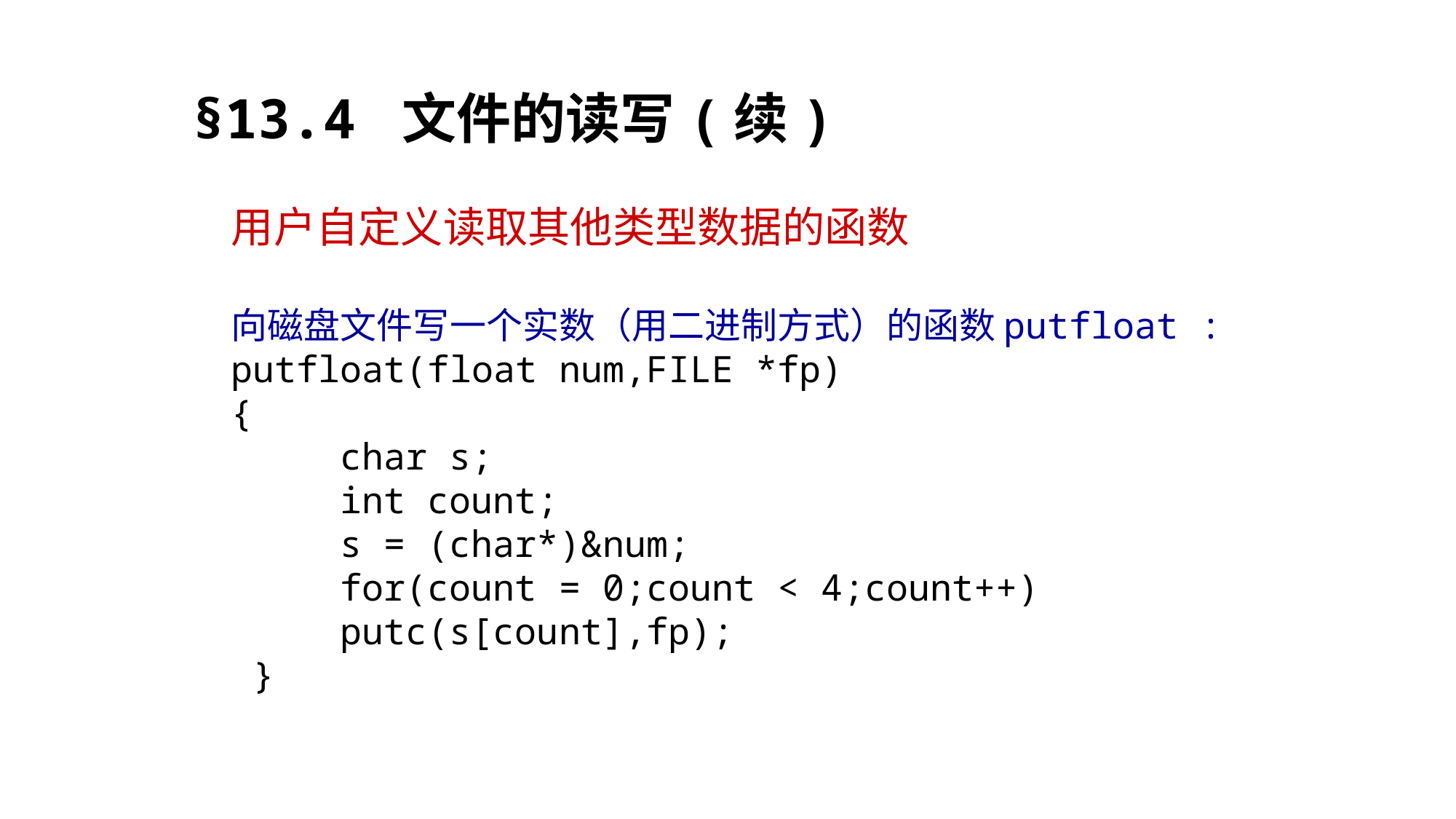

§13.4 文件的读写(续)
用户自定义读取其他类型数据的函数

向磁盘文件写一个实数（用二进制方式）的函数putfloat :
putfloat(float num,FILE *fp)
{
	char s;
	int count;
	s = (char*)&num;
	for(count = 0;count < 4;count++)
	putc(s[count],fp);
 }